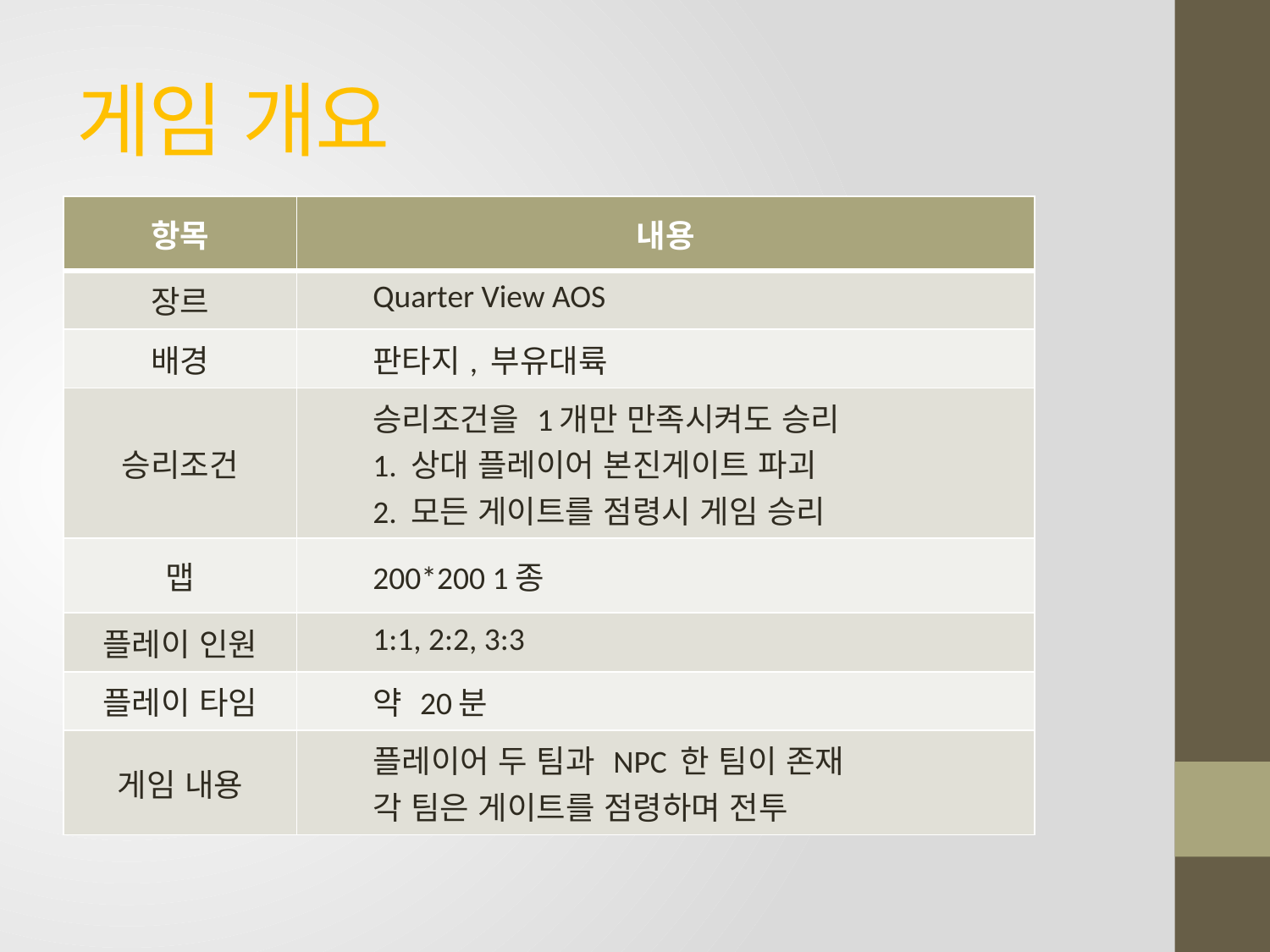

# 게임 개요
| 항목 | 내용 |
| --- | --- |
| 장르 | Quarter View AOS |
| 배경 | 판타지, 부유대륙 |
| 승리조건 | 승리조건을 1개만 만족시켜도 승리 1. 상대 플레이어 본진게이트 파괴 2. 모든 게이트를 점령시 게임 승리 |
| 맵 | 200\*200 1종 |
| 플레이 인원 | 1:1, 2:2, 3:3 |
| 플레이 타임 | 약 20분 |
| 게임 내용 | 플레이어 두 팀과 NPC 한 팀이 존재 각 팀은 게이트를 점령하며 전투 |